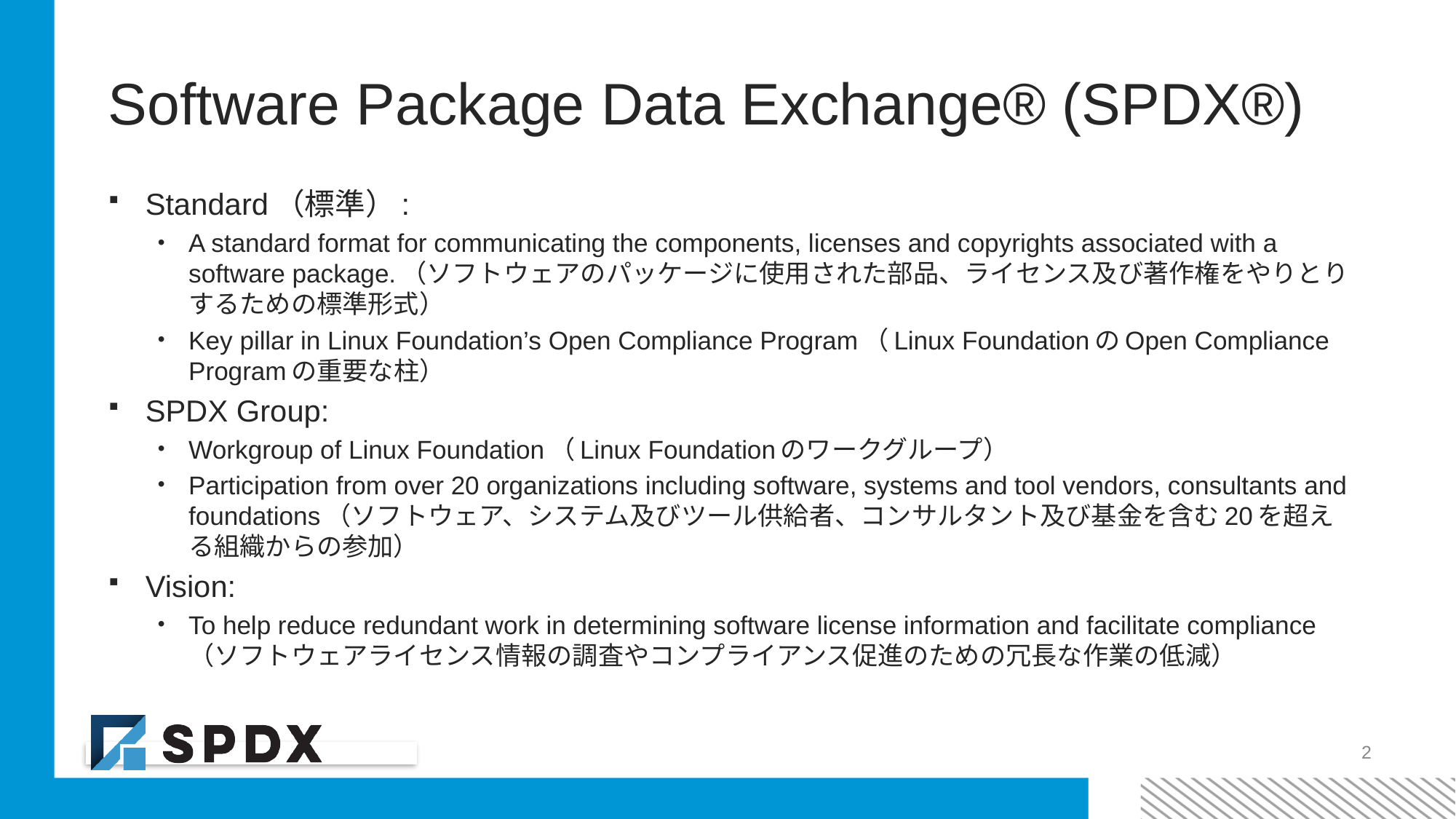

# Software Package Data Exchange® (SPDX®)
Standard（標準）:
A standard format for communicating the components, licenses and copyrights associated with a software package.（ソフトウェアのパッケージに使用された部品、ライセンス及び著作権をやりとりするための標準形式）
Key pillar in Linux Foundation’s Open Compliance Program（Linux FoundationのOpen Compliance Programの重要な柱）
SPDX Group:
Workgroup of Linux Foundation（Linux Foundationのワークグループ）
Participation from over 20 organizations including software, systems and tool vendors, consultants and foundations（ソフトウェア、システム及びツール供給者、コンサルタント及び基金を含む20を超える組織からの参加）
Vision:
To help reduce redundant work in determining software license information and facilitate compliance（ソフトウェアライセンス情報の調査やコンプライアンス促進のための冗長な作業の低減）

2